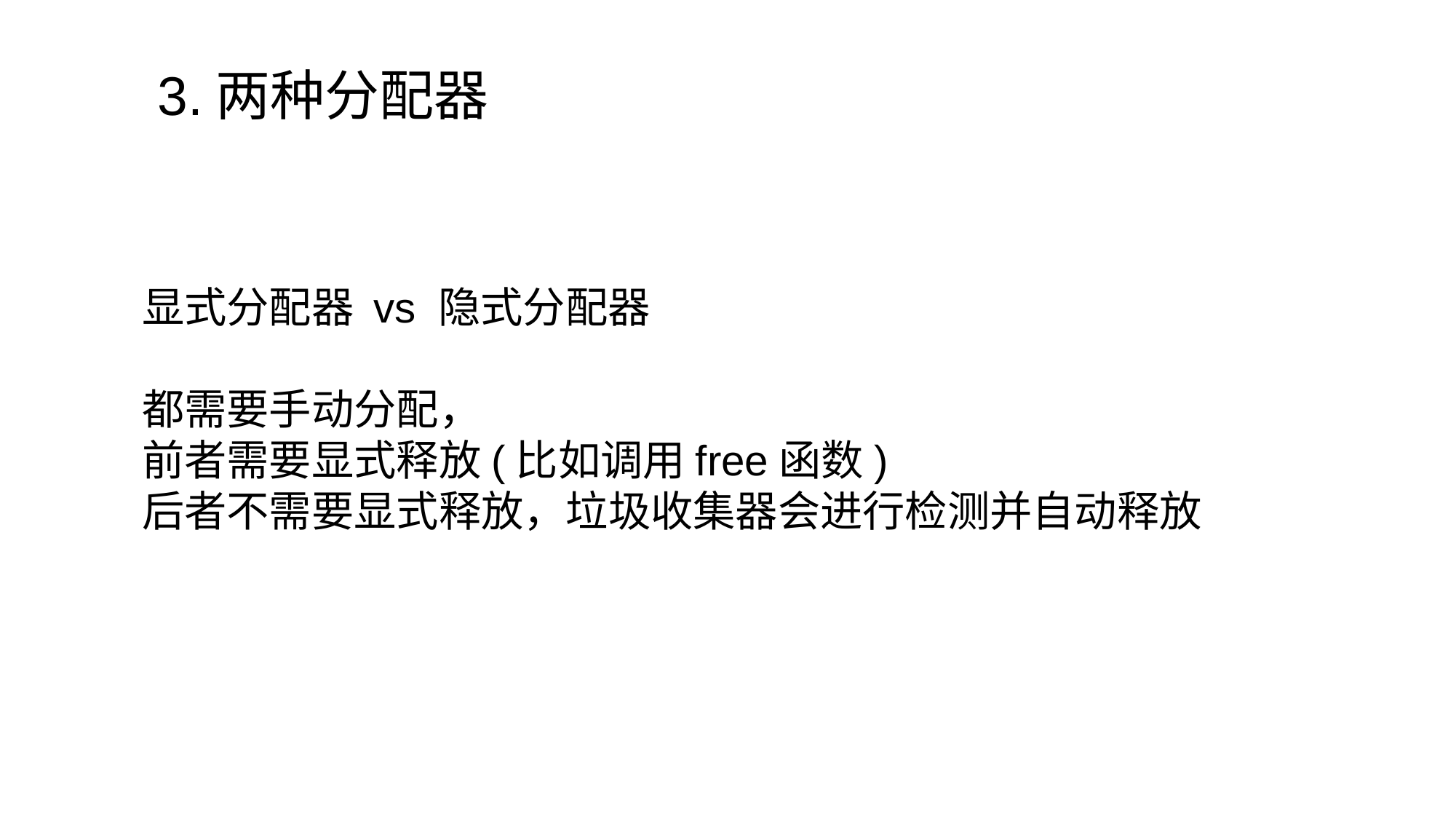

3.两种分配器
显式分配器 vs 隐式分配器

都需要手动分配，
前者需要显式释放(比如调用free函数)
后者不需要显式释放，垃圾收集器会进行检测并自动释放